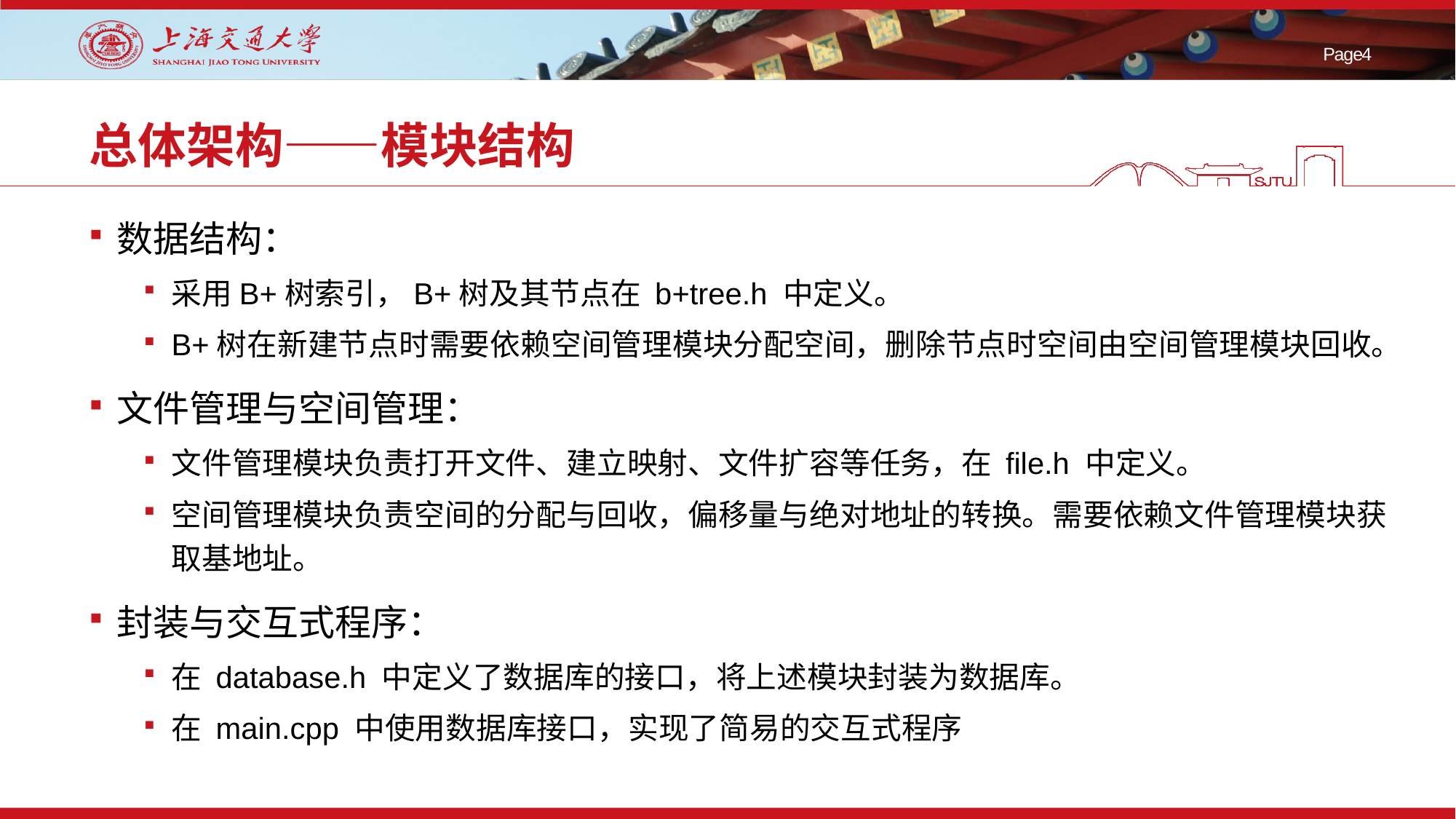

# 总体架构——模块结构
数据结构：
采用B+树索引，B+树及其节点在 b+tree.h 中定义。
B+树在新建节点时需要依赖空间管理模块分配空间，删除节点时空间由空间管理模块回收。
文件管理与空间管理：
文件管理模块负责打开文件、建立映射、文件扩容等任务，在 file.h 中定义。
空间管理模块负责空间的分配与回收，偏移量与绝对地址的转换。需要依赖文件管理模块获取基地址。
封装与交互式程序：
在 database.h 中定义了数据库的接口，将上述模块封装为数据库。
在 main.cpp 中使用数据库接口，实现了简易的交互式程序